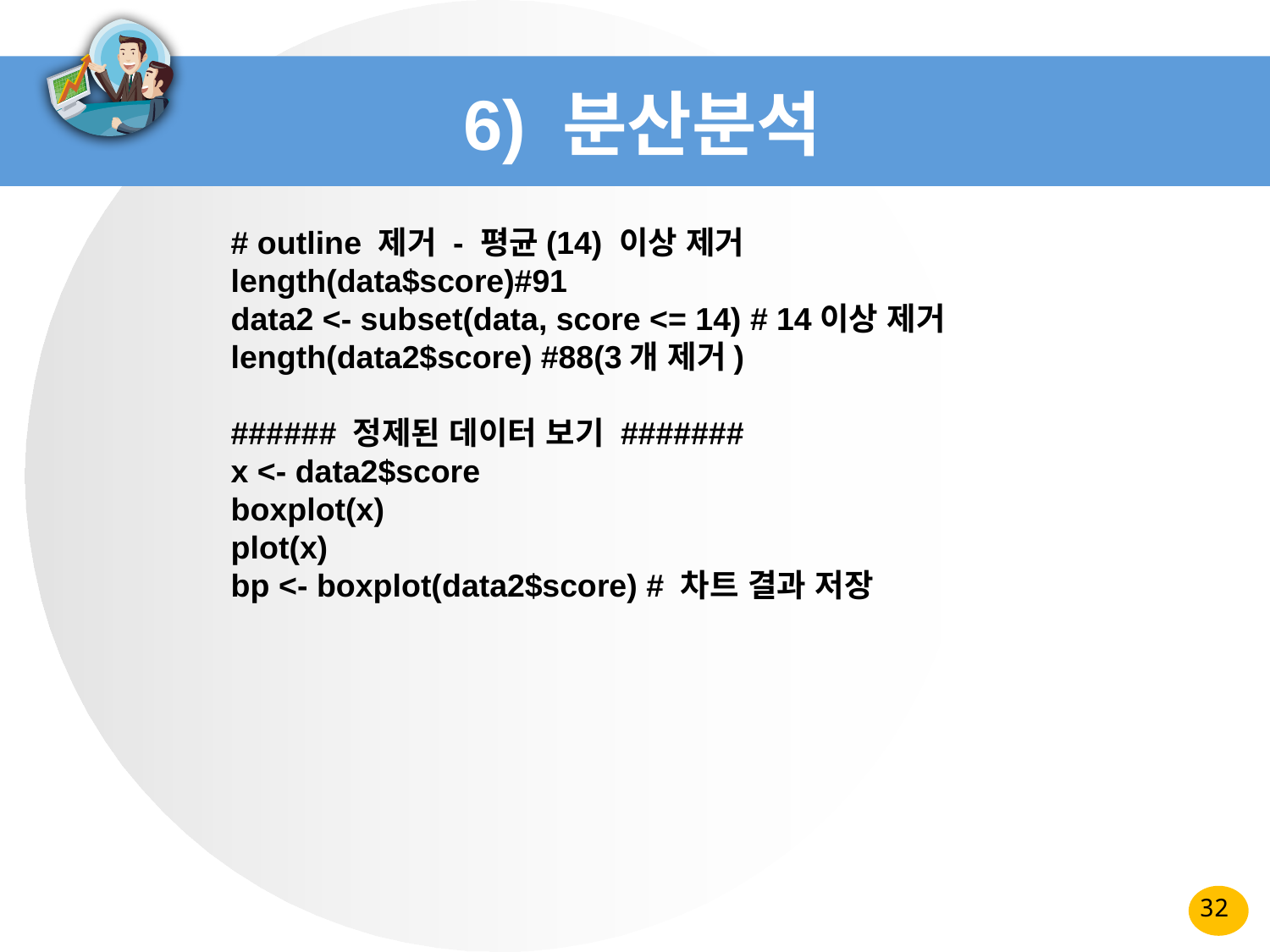

# 6) 분산분석
# outline 제거 - 평균(14) 이상 제거
length(data$score)#91
data2 <- subset(data, score <= 14) # 14이상 제거
length(data2$score) #88(3개 제거)

###### 정제된 데이터 보기 #######
x <- data2$score
boxplot(x)
plot(x)
bp <- boxplot(data2$score) # 차트 결과 저장
32